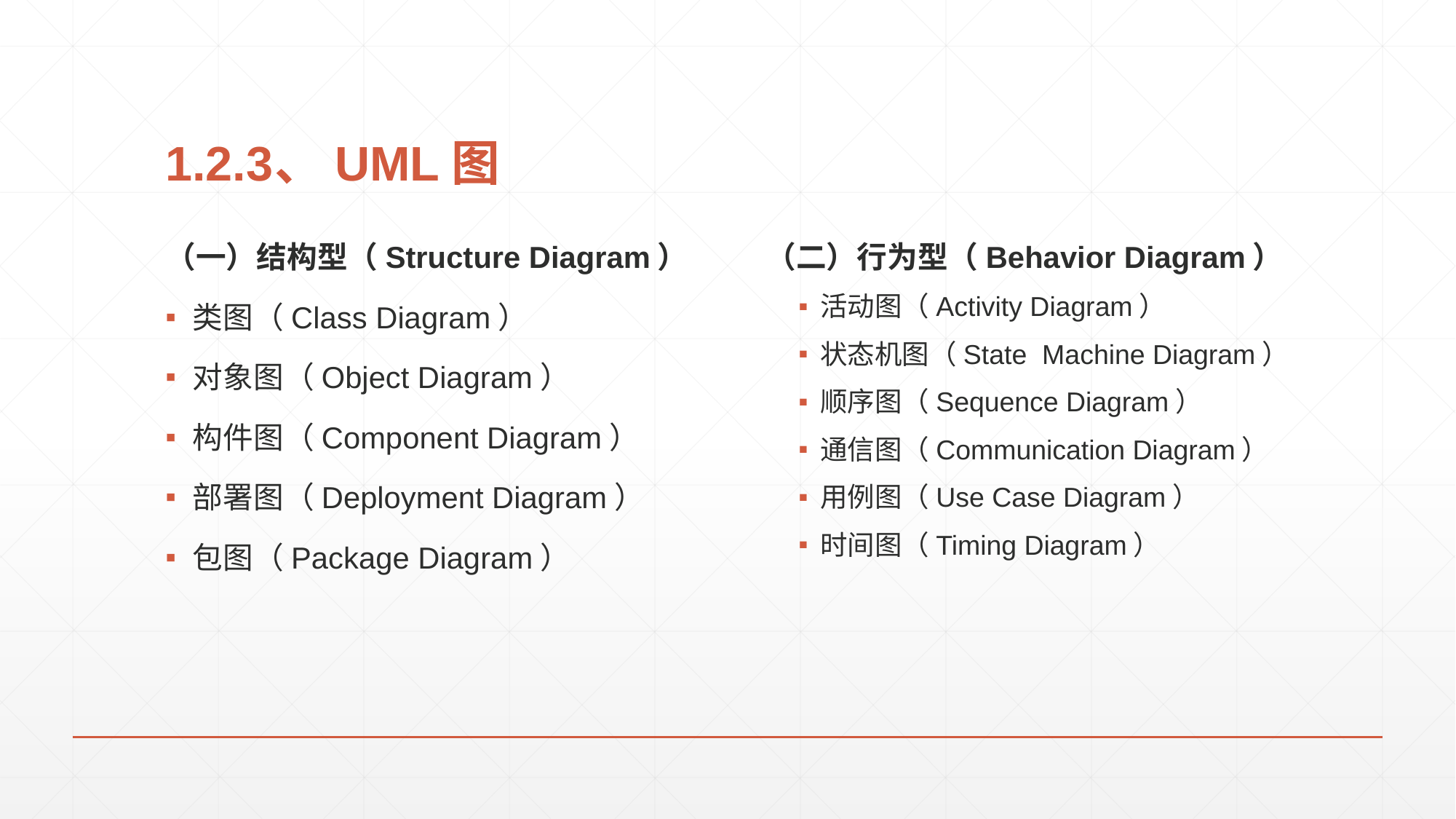

# 1.2.3	、UML图
（一）结构型（Structure Diagram）
类图（Class Diagram）
对象图（Object Diagram）
构件图（Component Diagram）
部署图（Deployment Diagram）
包图（Package Diagram）

（二）行为型（Behavior Diagram）
活动图（Activity Diagram）
状态机图（State  Machine Diagram）
顺序图（Sequence Diagram）
通信图（Communication Diagram）
用例图（Use Case Diagram）
时间图（Timing Diagram）